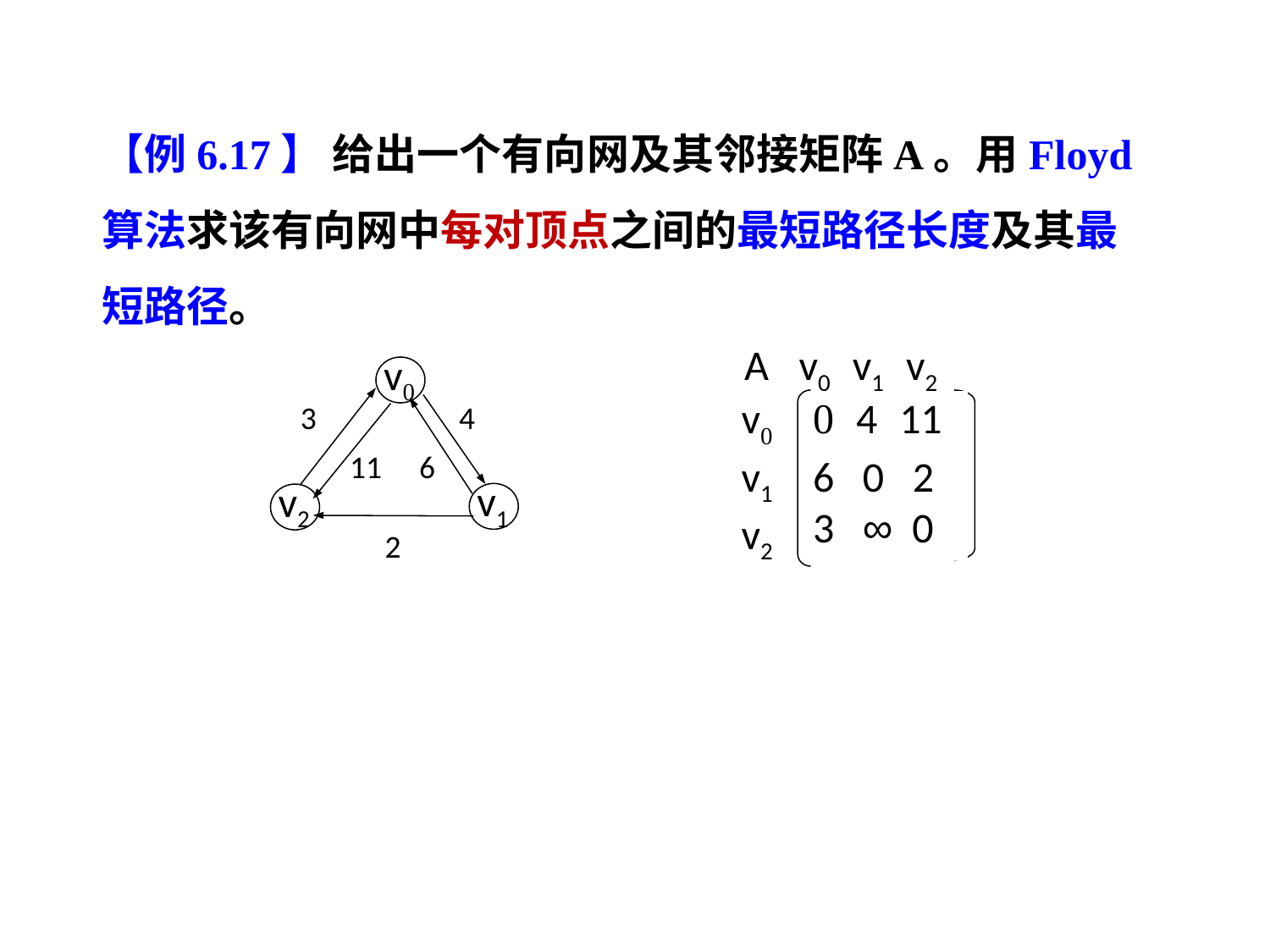

【例6.17】 给出一个有向网及其邻接矩阵A。用Floyd算法求该有向网中每对顶点之间的最短路径长度及其最短路径。
A    v0    v1    v2

v0
v1  v2
0    4    11
6   0   2
3   ∞  0
v0

3

4

6

11
v1

v2

2